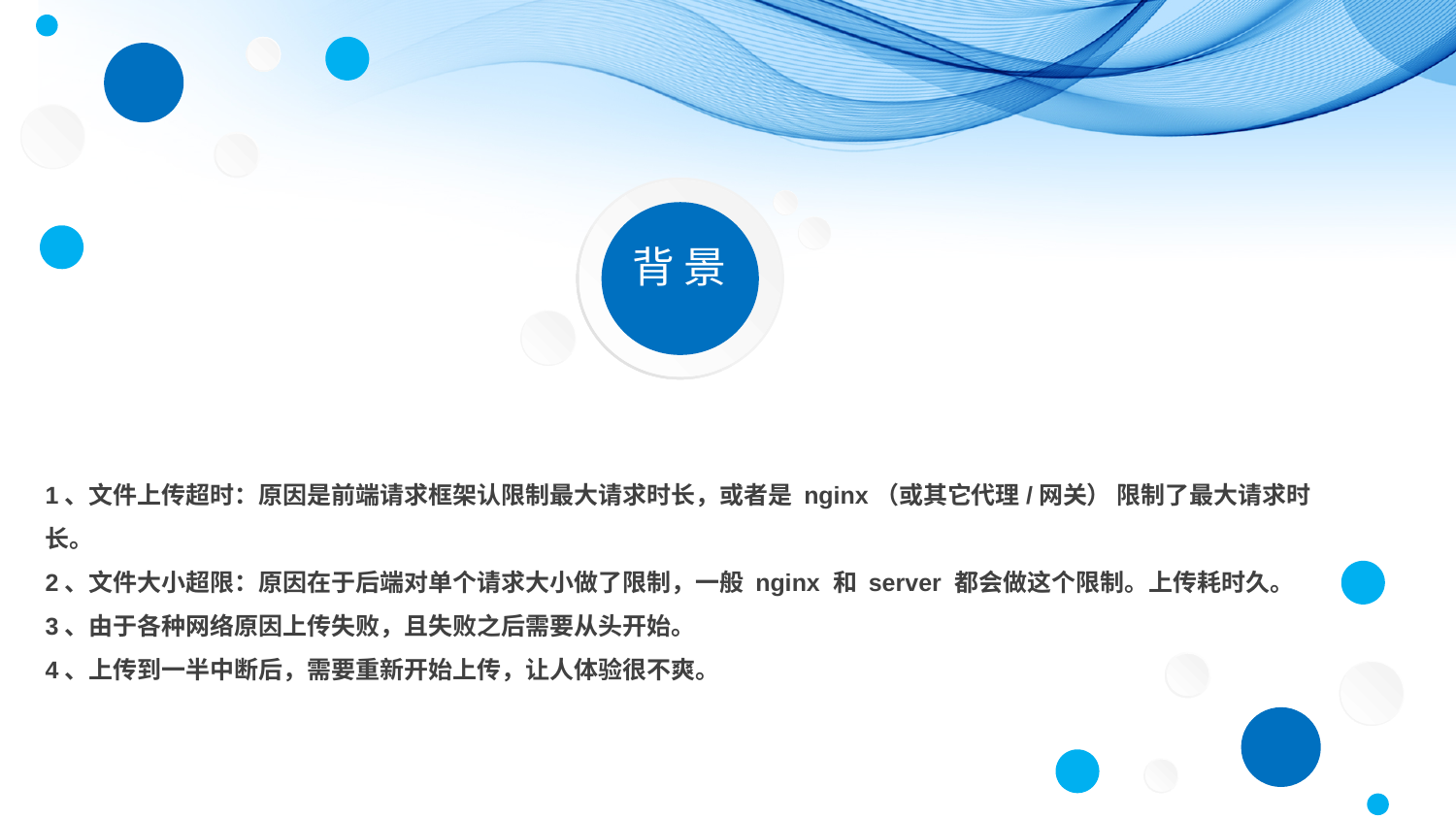

背 景

1、文件上传超时：原因是前端请求框架认限制最大请求时长，或者是 nginx（或其它代理/网关） 限制了最大请求时长。
2、文件大小超限：原因在于后端对单个请求大小做了限制，一般 nginx 和 server 都会做这个限制。上传耗时久。
3、由于各种网络原因上传失败，且失败之后需要从头开始。
4、上传到一半中断后，需要重新开始上传，让人体验很不爽。